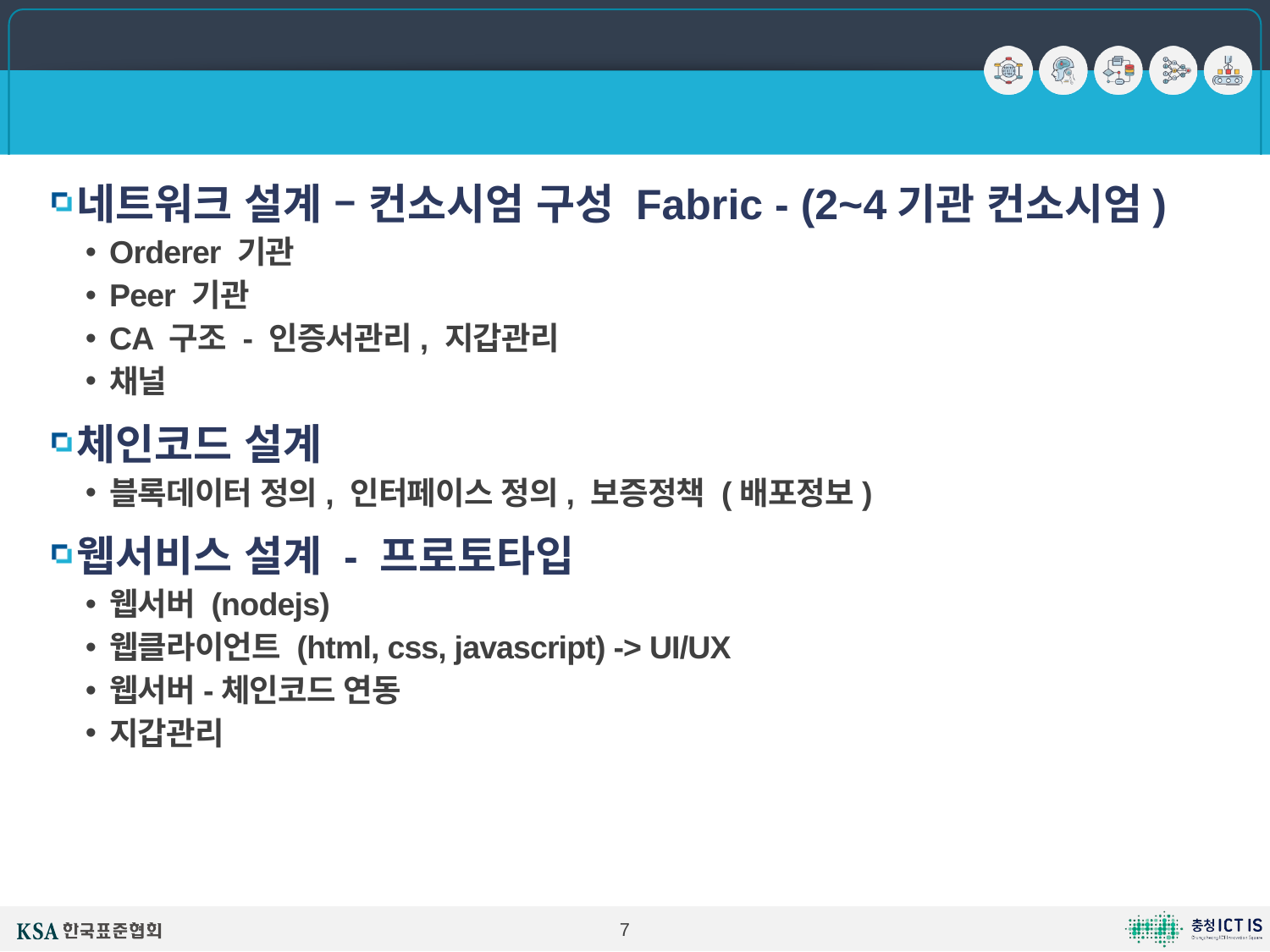

1. 웹프로젝트 템플릿으로 배우는 프로젝트 기획 및 설계
# 심플프로젝트 설계파트
네트워크 설계 – 컨소시엄 구성 Fabric - (2~4기관 컨소시엄)
Orderer 기관
Peer 기관
CA 구조 - 인증서관리, 지갑관리
채널
체인코드 설계
블록데이터 정의, 인터페이스 정의, 보증정책 (배포정보)
웹서비스 설계 - 프로토타입
웹서버 (nodejs)
웹클라이언트 (html, css, javascript) -> UI/UX
웹서버-체인코드 연동
지갑관리